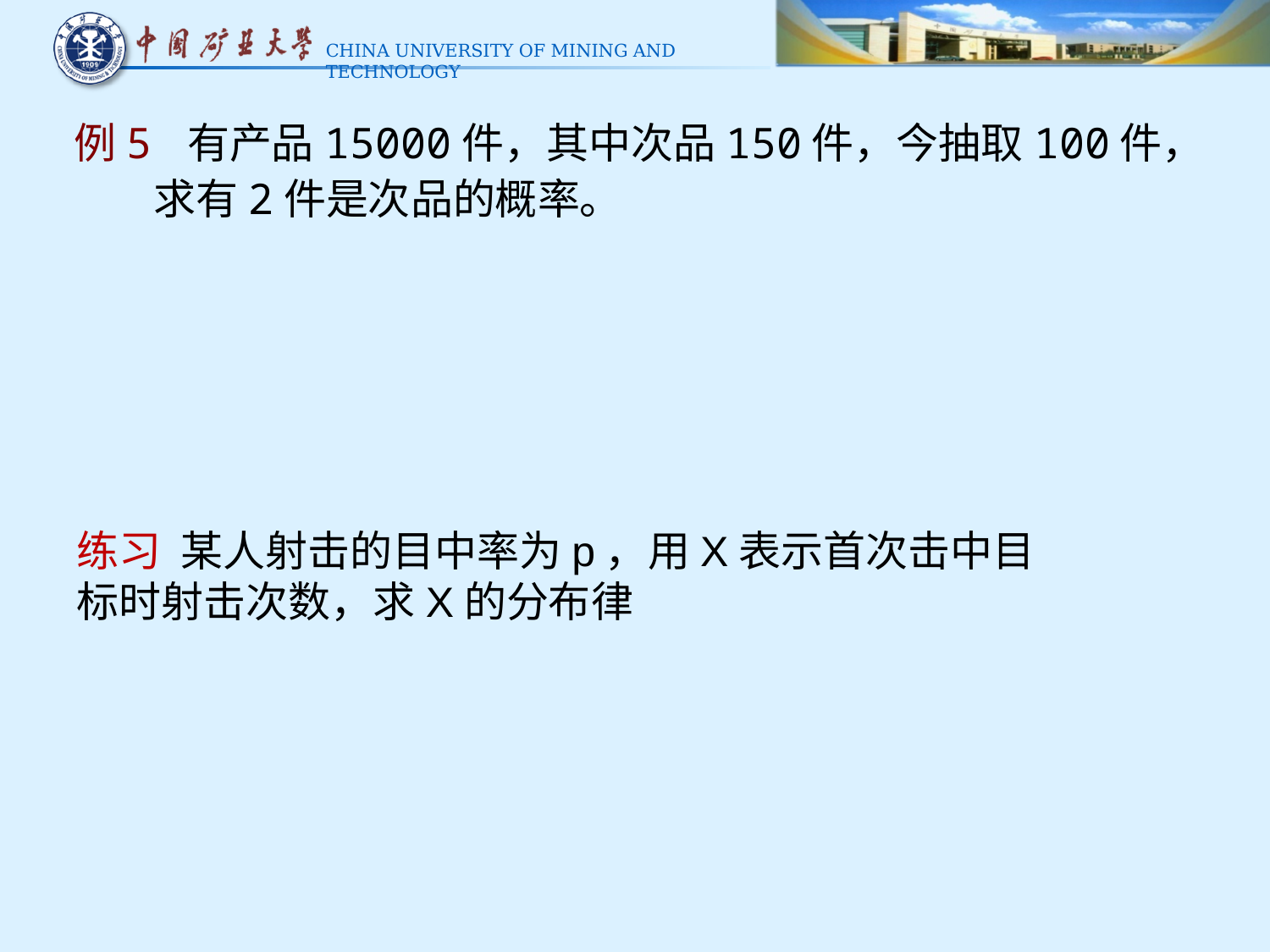

例5 有产品15000件，其中次品150件，今抽取100件，
求有2件是次品的概率。
练习  某人射击的目中率为p，用X表示首次击中目标时射击次数，求X的分布律